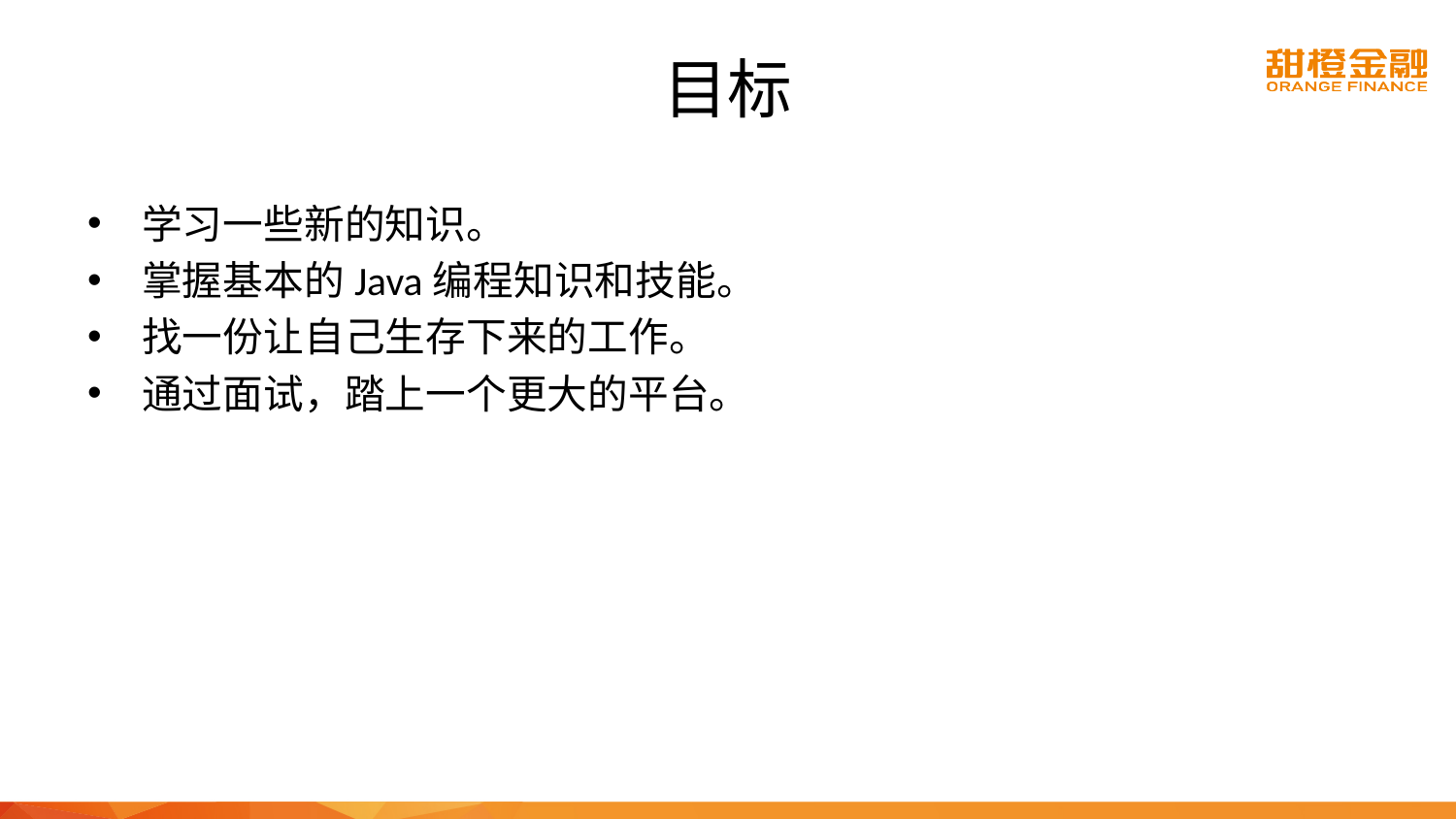

# 目标
学习一些新的知识。
掌握基本的Java编程知识和技能。
找一份让自己生存下来的工作。
通过面试，踏上一个更大的平台。